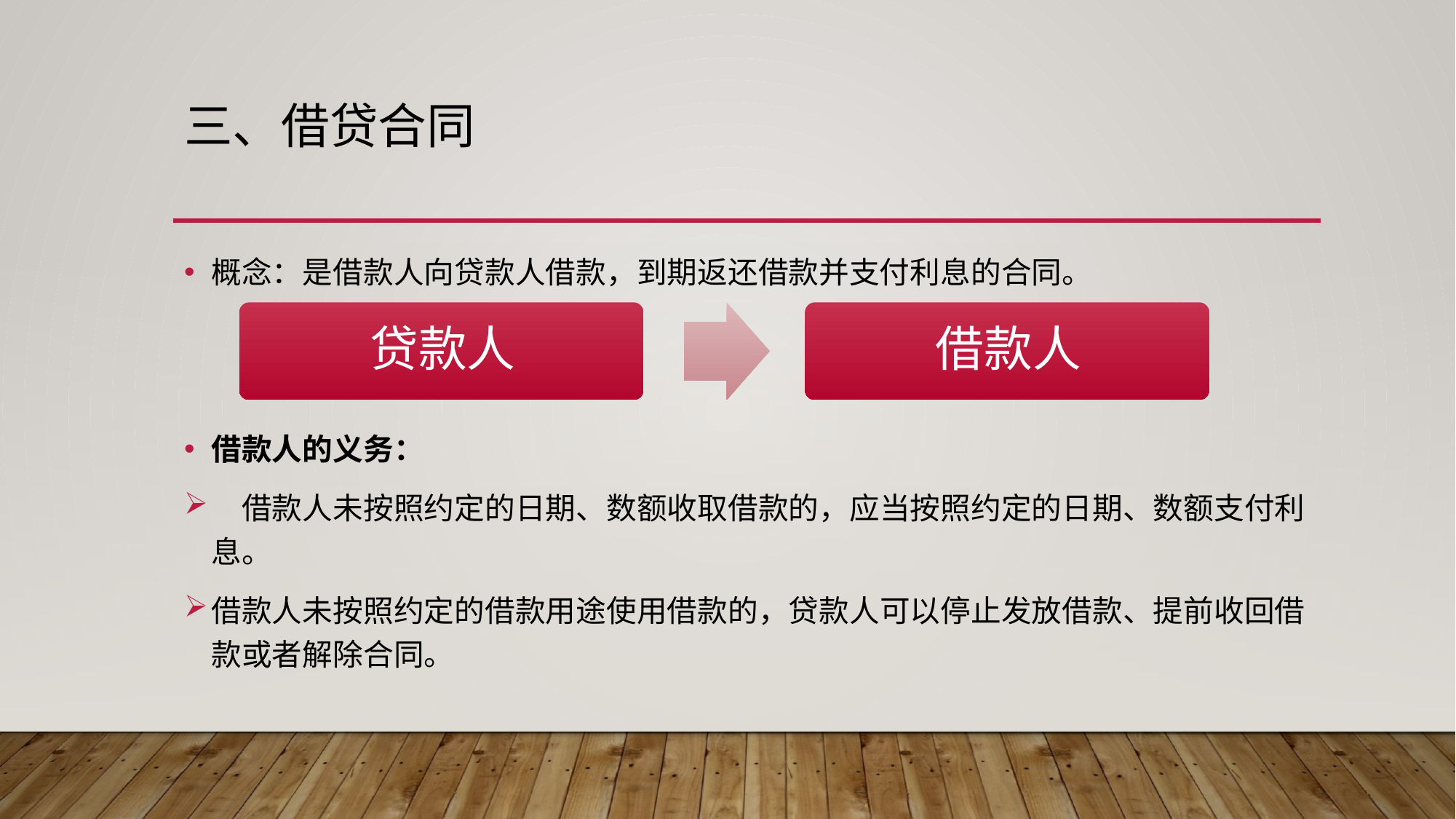

# 三、借贷合同
概念：是借款人向贷款人借款，到期返还借款并支付利息的合同。

借款人的义务：
　借款人未按照约定的日期、数额收取借款的，应当按照约定的日期、数额支付利息。
借款人未按照约定的借款用途使用借款的，贷款人可以停止发放借款、提前收回借款或者解除合同。
贷款人

借款人